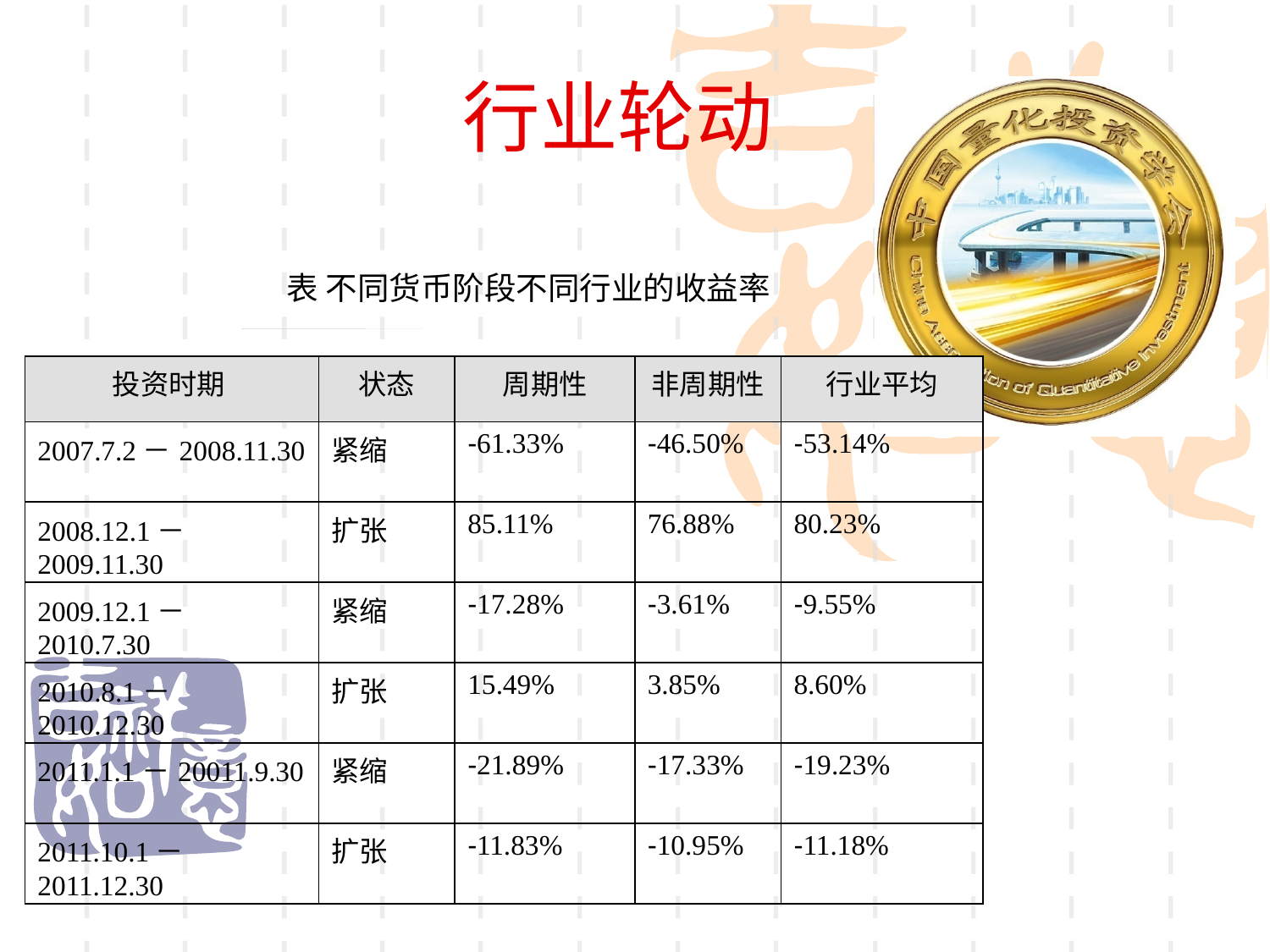

行业轮动
表 不同货币阶段不同行业的收益率

| 投资时期 | 状态 | 周期性 | 非周期性 | 行业平均 |
| --- | --- | --- | --- | --- |
| 2007.7.2－2008.11.30 | 紧缩 | -61.33% | -46.50% | -53.14% |
| 2008.12.1－2009.11.30 | 扩张 | 85.11% | 76.88% | 80.23% |
| 2009.12.1－2010.7.30 | 紧缩 | -17.28% | -3.61% | -9.55% |
| 2010.8.1－2010.12.30 | 扩张 | 15.49% | 3.85% | 8.60% |
| 2011.1.1－20011.9.30 | 紧缩 | -21.89% | -17.33% | -19.23% |
| 2011.10.1－2011.12.30 | 扩张 | -11.83% | -10.95% | -11.18% |